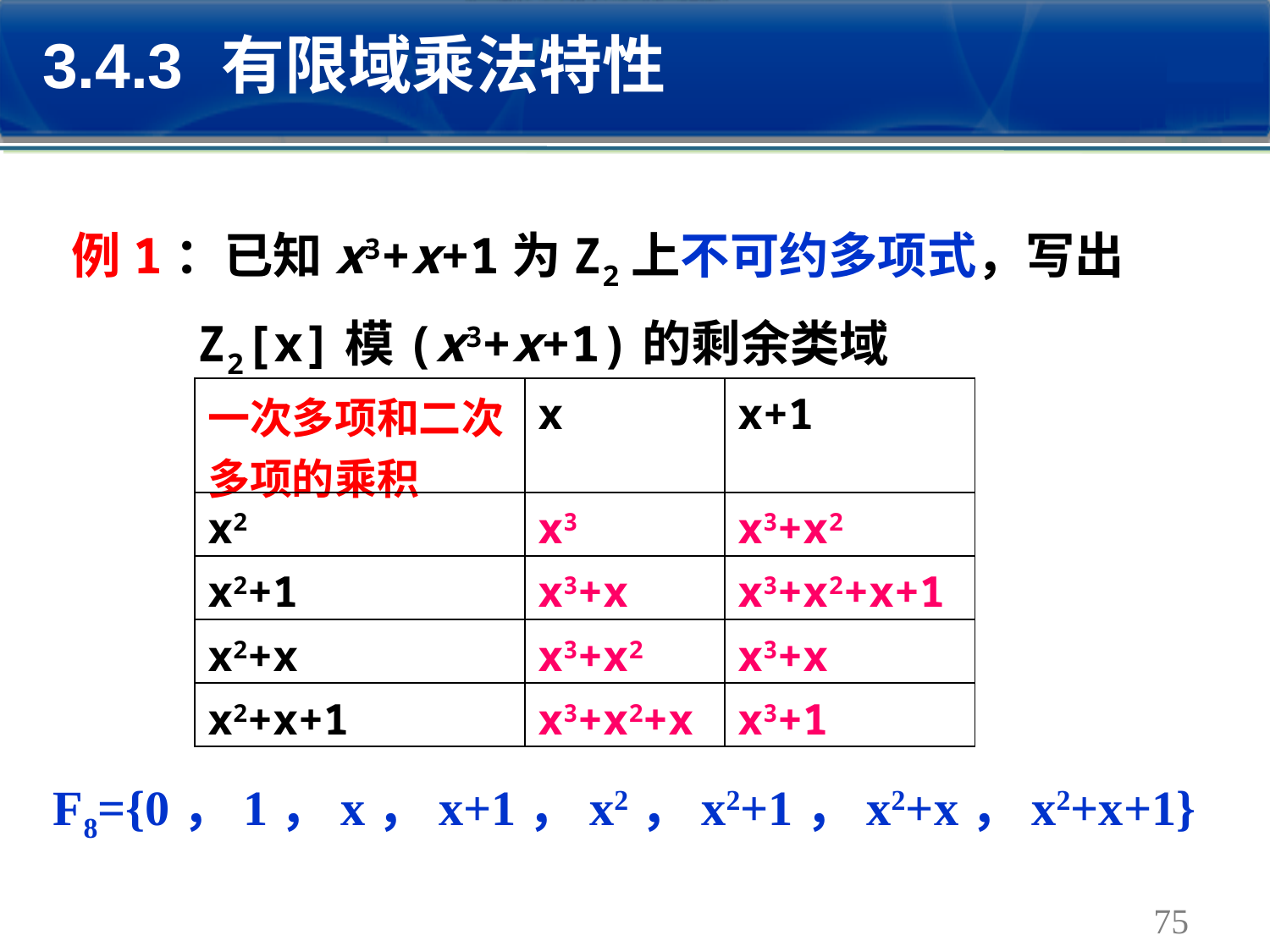

3.4.3 有限域乘法特性
例1：已知x3+x+1为Z2上不可约多项式，写出Z2[x]模(x3+x+1)的剩余类域
| 一次多项和二次多项的乘积 | x | x+1 |
| --- | --- | --- |
| x2 | x3 | x3+x2 |
| x2+1 | x3+x | x3+x2+x+1 |
| x2+x | x3+x2 | x3+x |
| x2+x+1 | x3+x2+x | x3+1 |
F8={0，1，x，x+1，x2，x2+1，x2+x，x2+x+1}
75